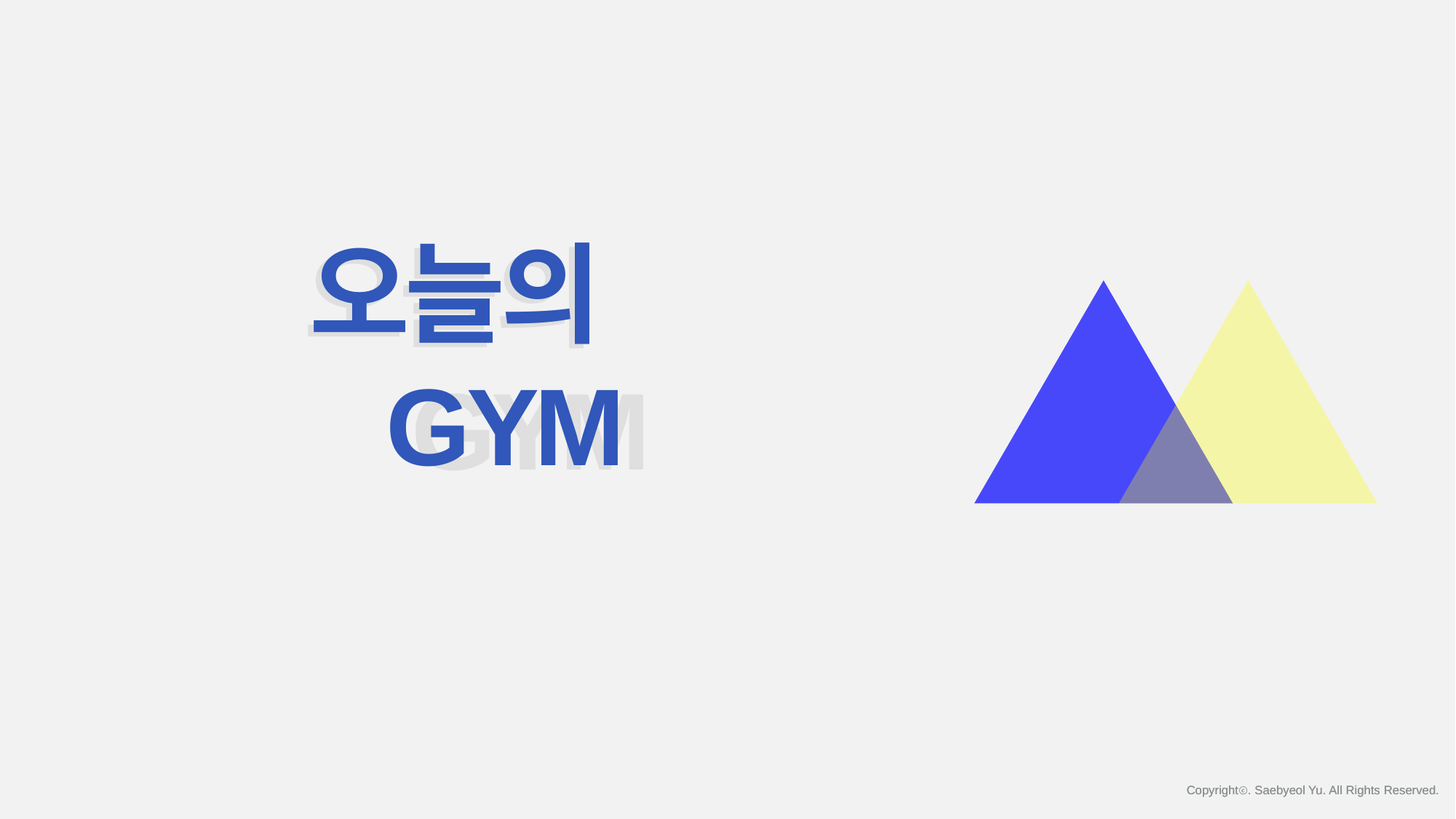

오늘의
     GYM
오늘의
    GYM

Copyrightⓒ. Saebyeol Yu. All Rights Reserved.